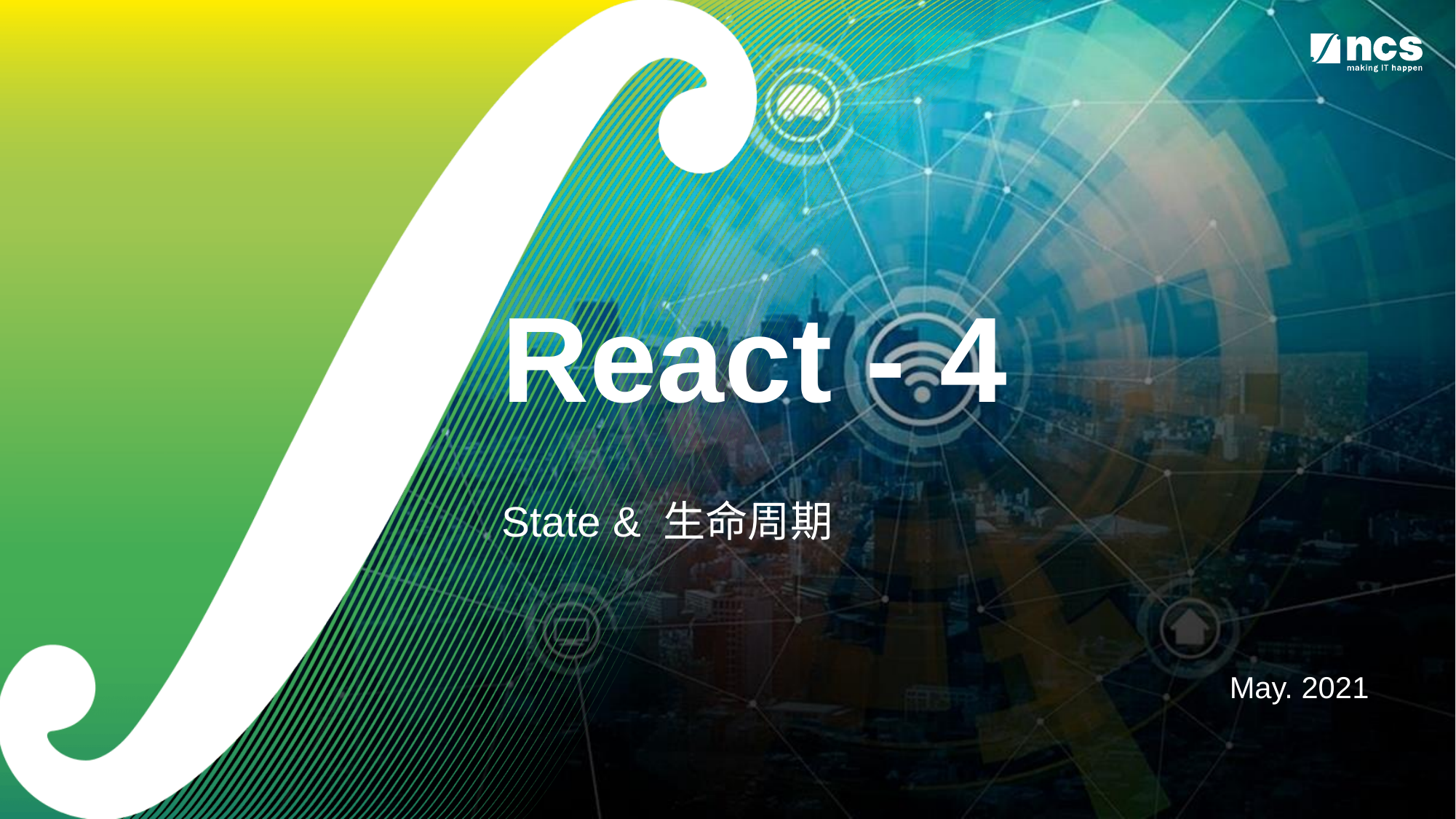

# React - 4 State & 生命周期
May. 2021